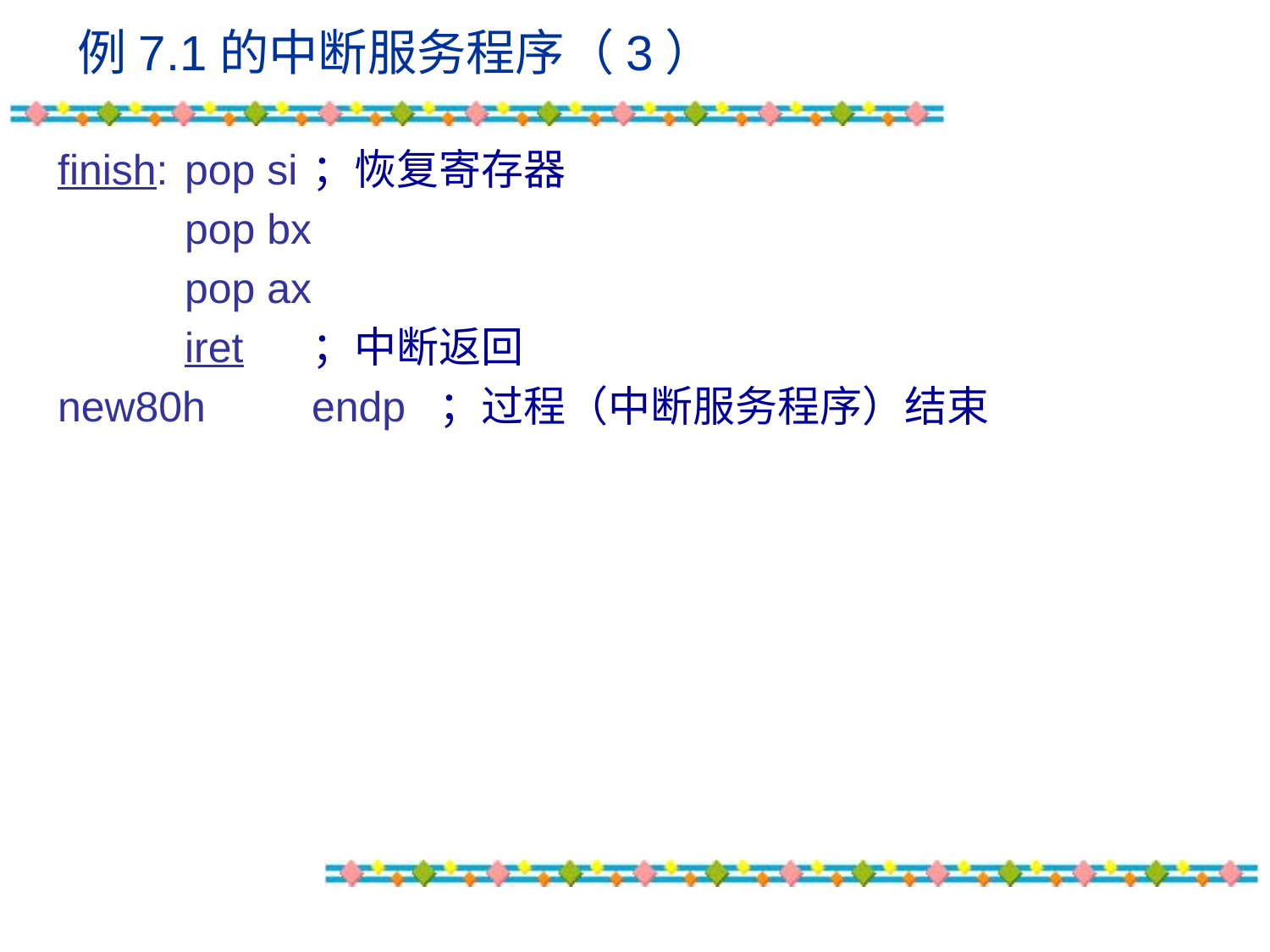

例7.1的中断服务程序（3）
finish:	pop si	；恢复寄存器
	pop bx
	pop ax
	iret	；中断返回
new80h	endp	；过程（中断服务程序）结束